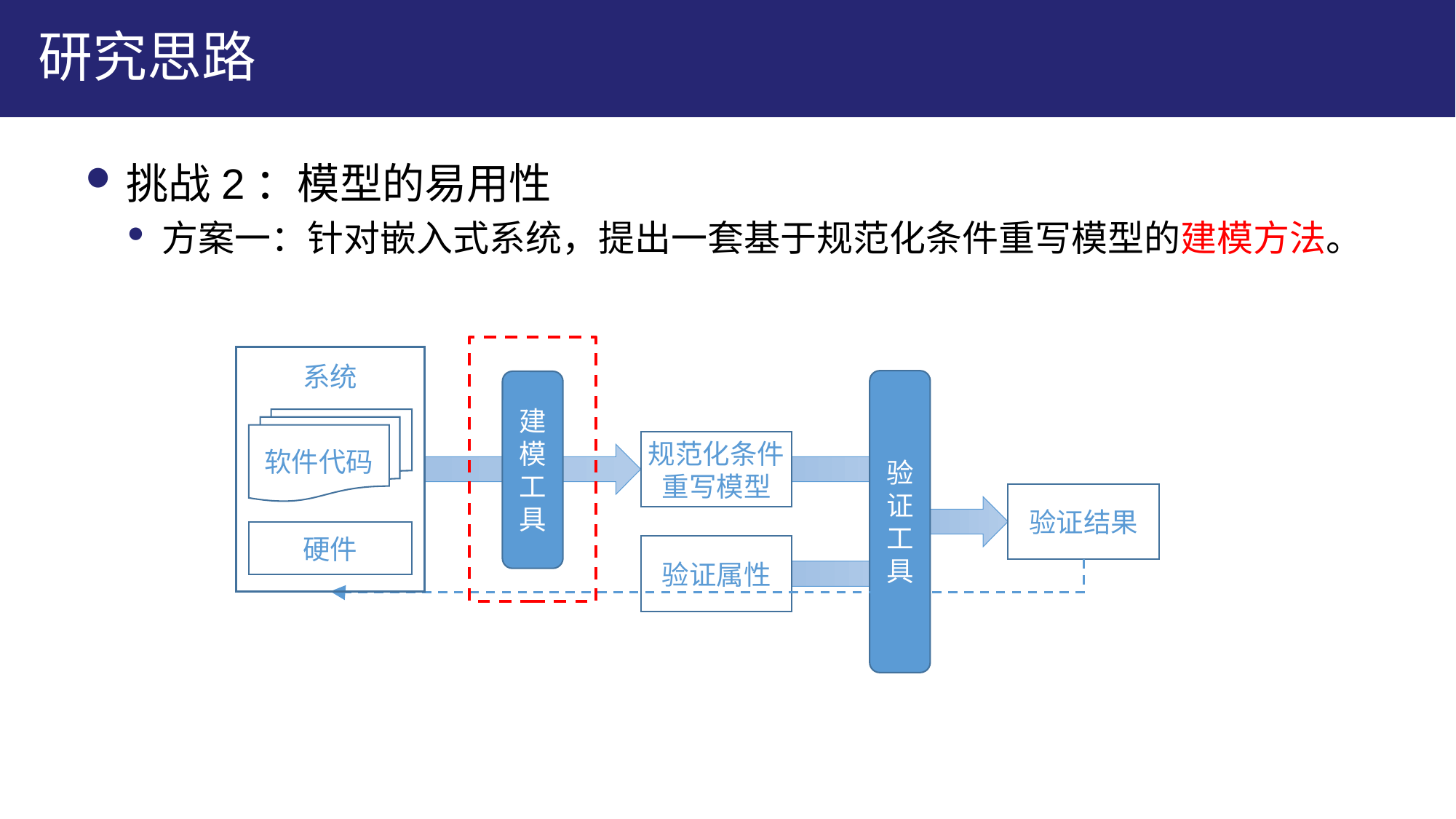

# 研究思路
挑战2：模型的易用性
方案一：针对嵌入式系统，提出一套基于规范化条件重写模型的建模方法。

系统
软件代码
硬件

验证工具
建模工具

规范化条件重写模型

验证结果

验证属性